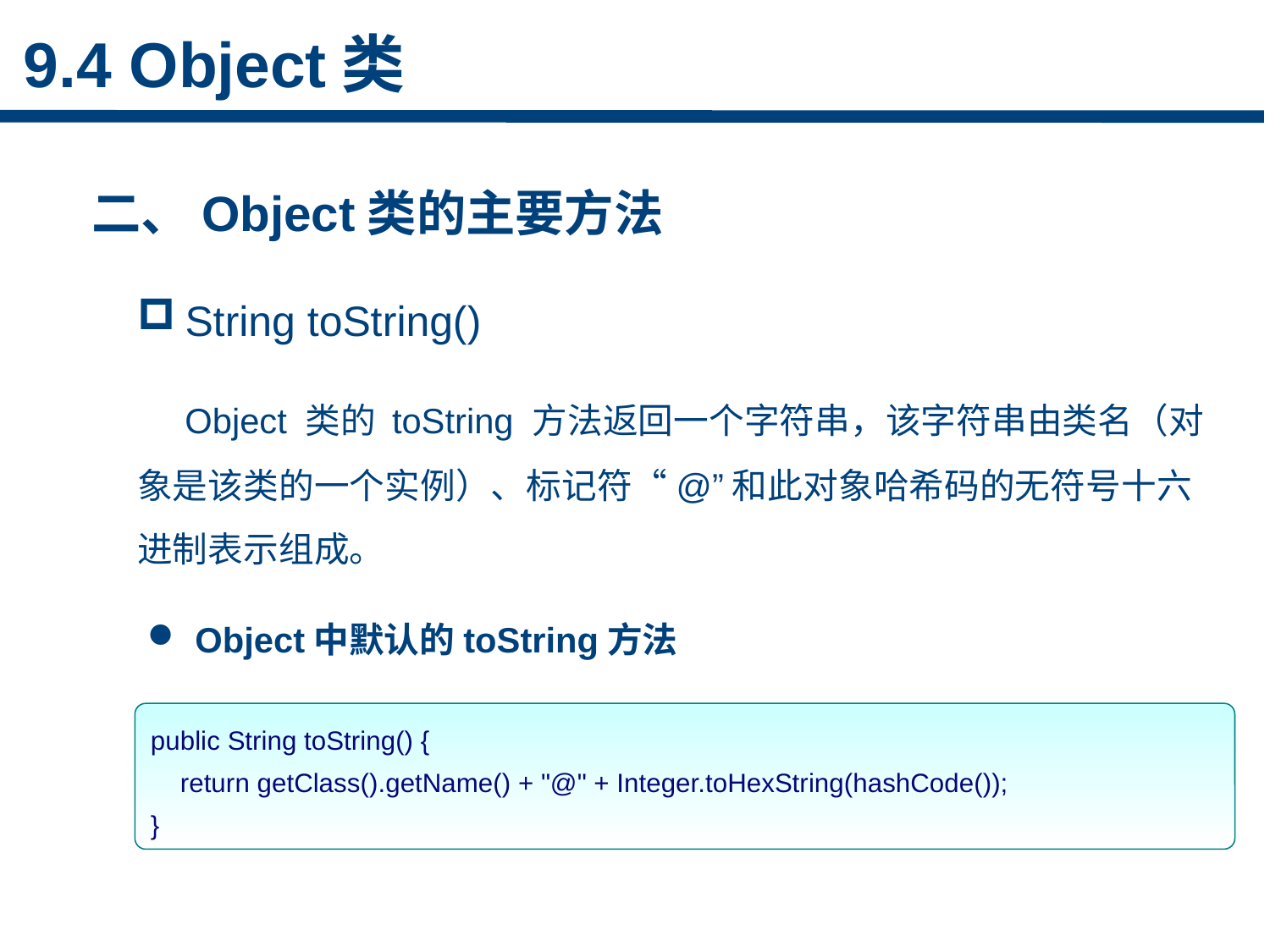

9.4 Object类
二、Object类的主要方法
String toString()
    Object 类的 toString 方法返回一个字符串，该字符串由类名（对象是该类的一个实例）、标记符“@”和此对象哈希码的无符号十六进制表示组成。
点击添加文本
点击添加文本
点击添加文本
Object中默认的toString方法
public String toString() {
    return getClass().getName() + "@" + Integer.toHexString(hashCode());
}
点击添加文本